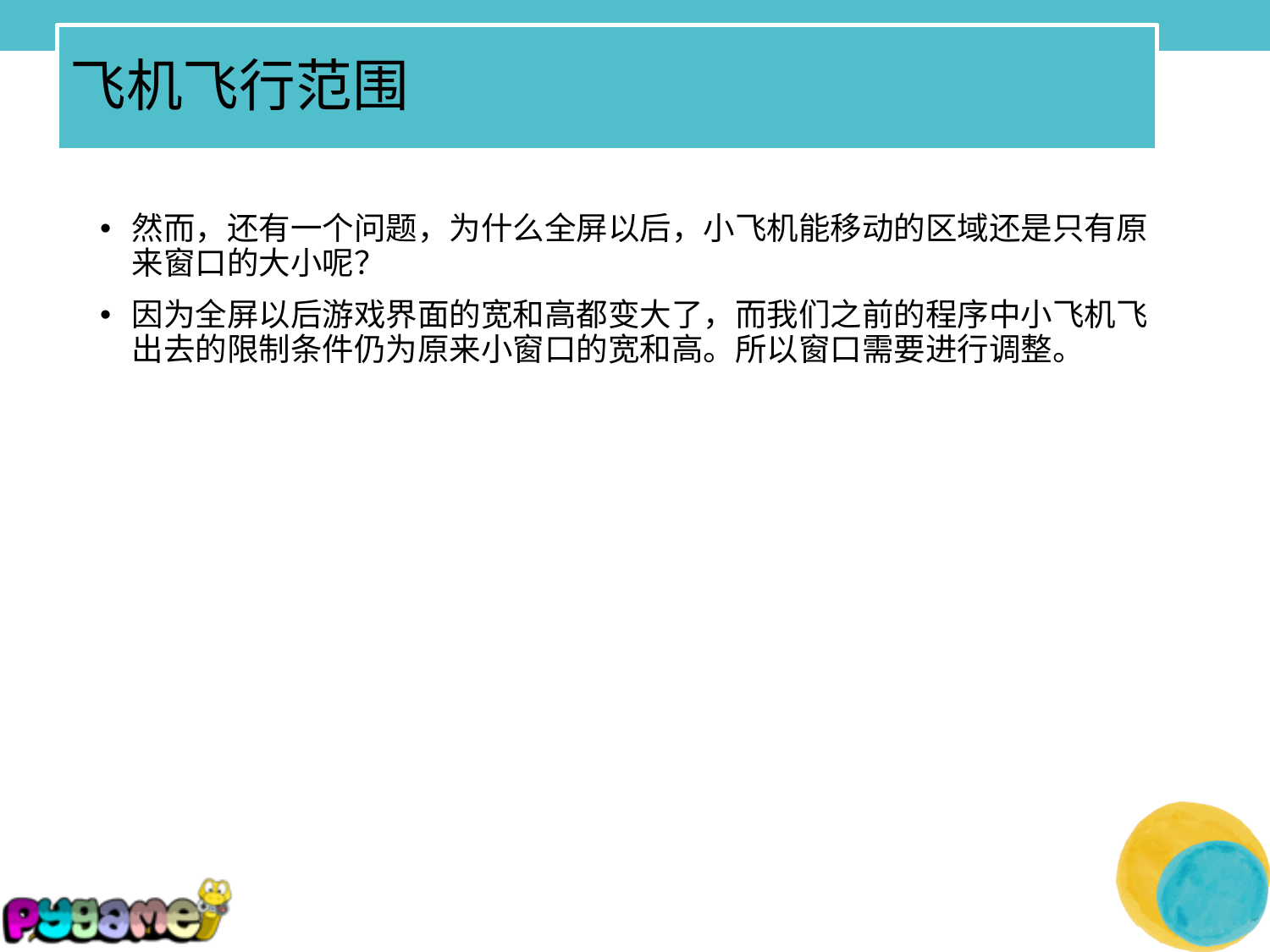

# 飞机飞行范围
然而，还有一个问题，为什么全屏以后，小飞机能移动的区域还是只有原来窗口的大小呢？
因为全屏以后游戏界面的宽和高都变大了，而我们之前的程序中小飞机飞出去的限制条件仍为原来小窗口的宽和高。所以窗口需要进行调整。